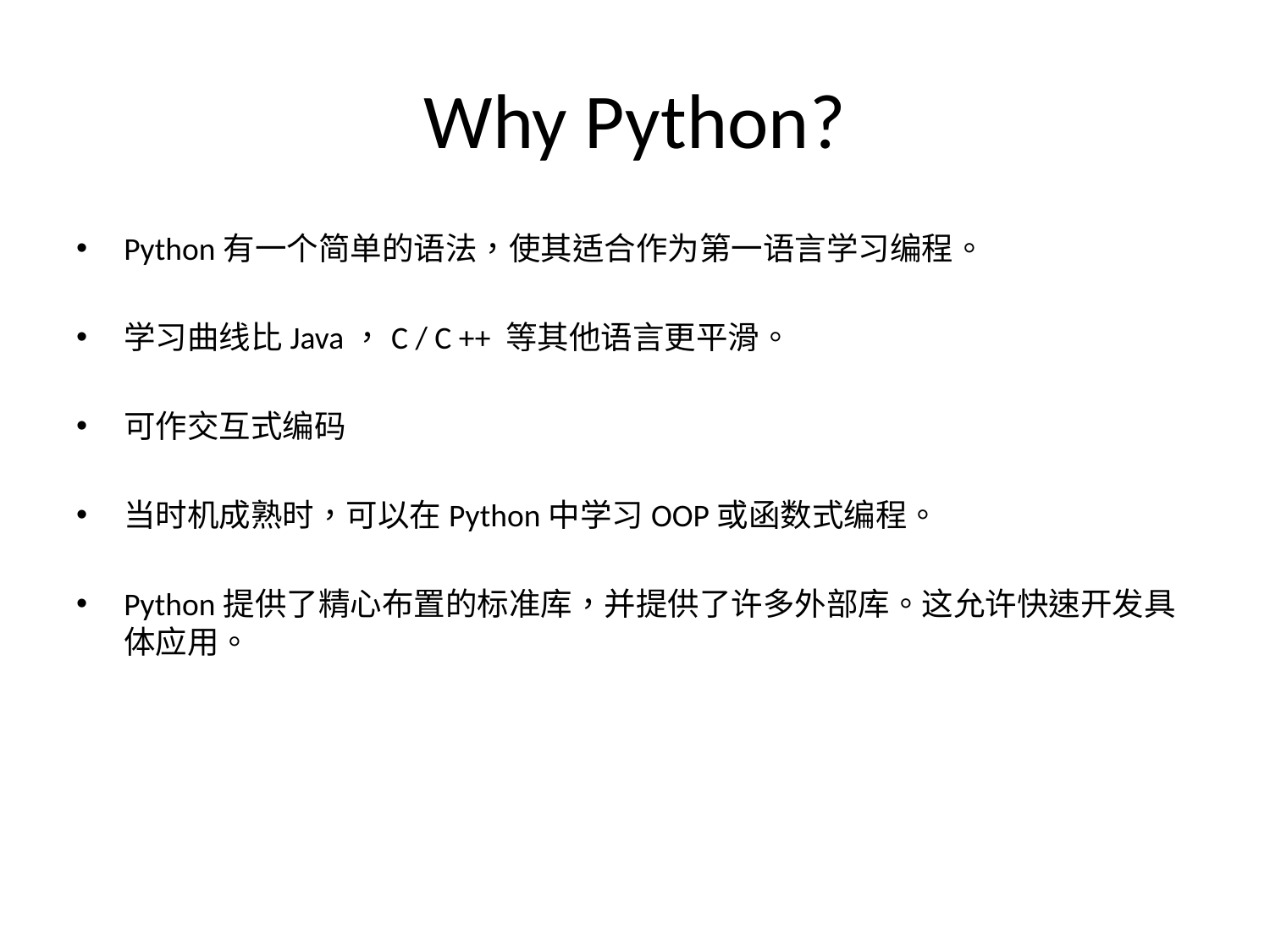

# Why Python?
Python有一个简单的语法，使其适合作为第一语言学习编程。

学习曲线比Java，C / C ++ 等其他语言更平滑。

可作交互式编码

当时机成熟时，可以在Python中学习OOP或函数式编程。

Python提供了精心布置的标准库，并提供了许多外部库。这允许快速开发具体应用。